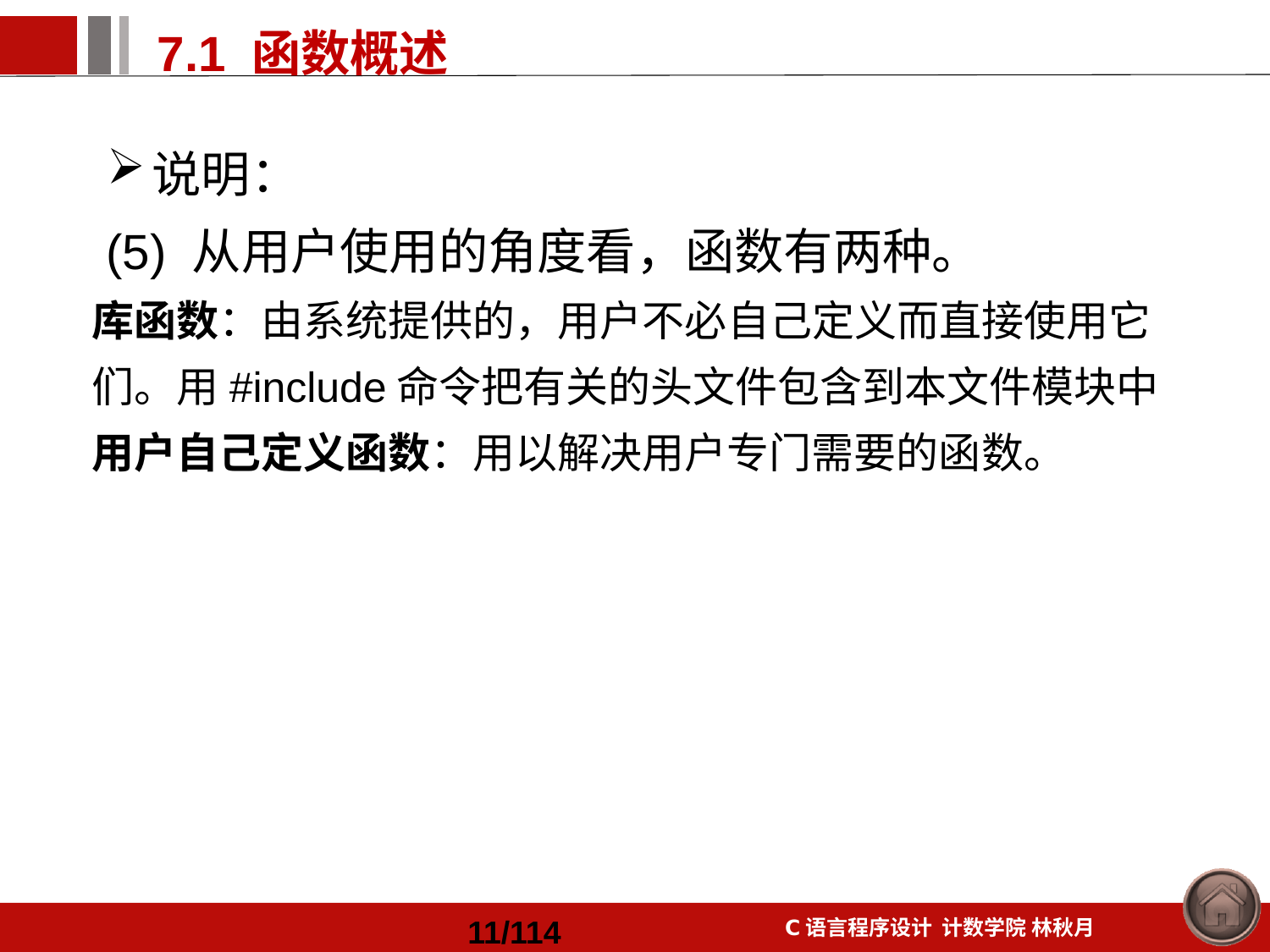

说明：
 (5) 从用户使用的角度看，函数有两种。
库函数：由系统提供的，用户不必自己定义而直接使用它们。用#include命令把有关的头文件包含到本文件模块中
用户自己定义函数：用以解决用户专门需要的函数。